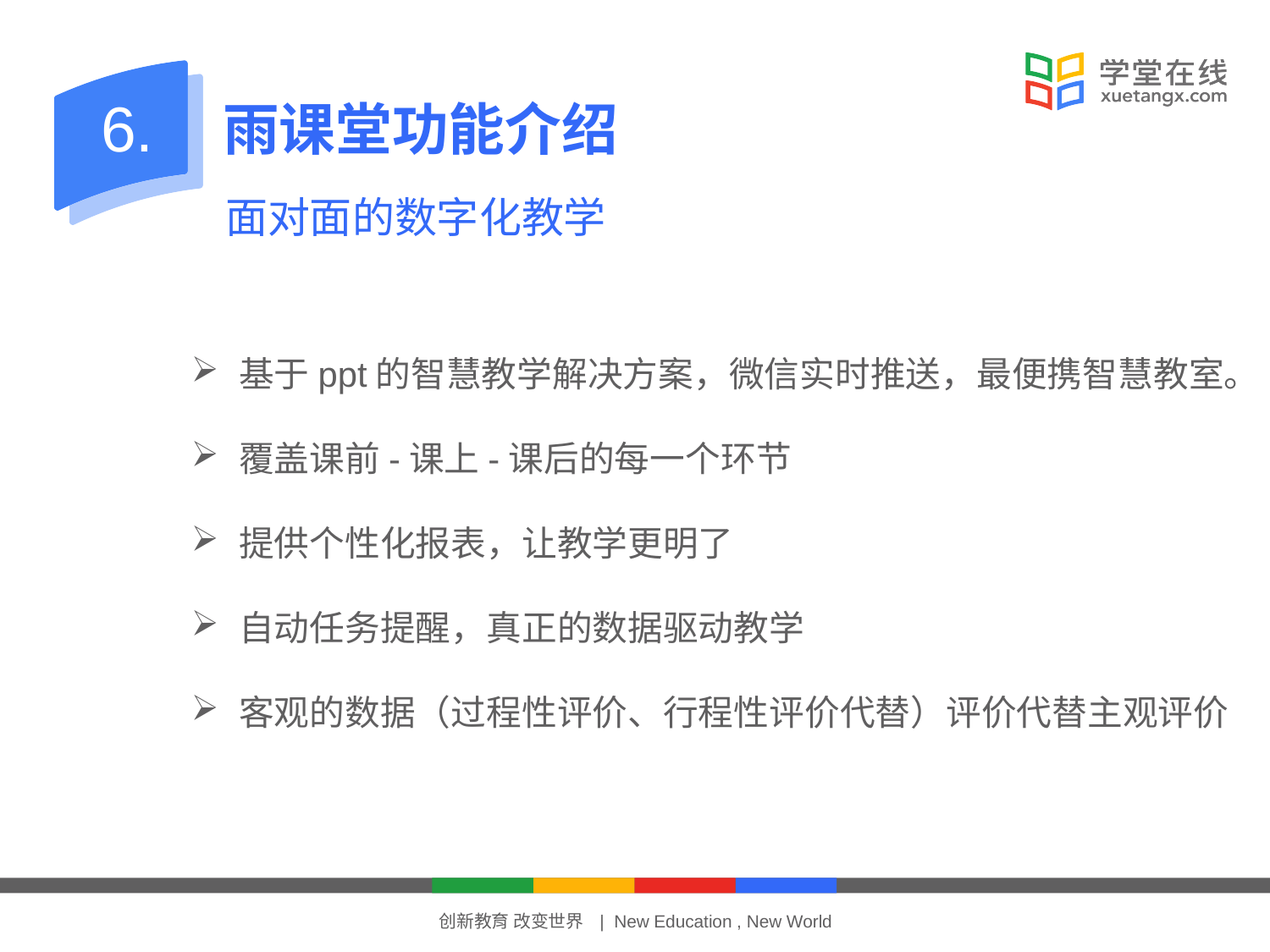

6.
雨课堂功能介绍
面对面的数字化教学
基于ppt的智慧教学解决方案，微信实时推送，最便携智慧教室。
覆盖课前-课上-课后的每一个环节
提供个性化报表，让教学更明了
自动任务提醒，真正的数据驱动教学
客观的数据（过程性评价、行程性评价代替）评价代替主观评价